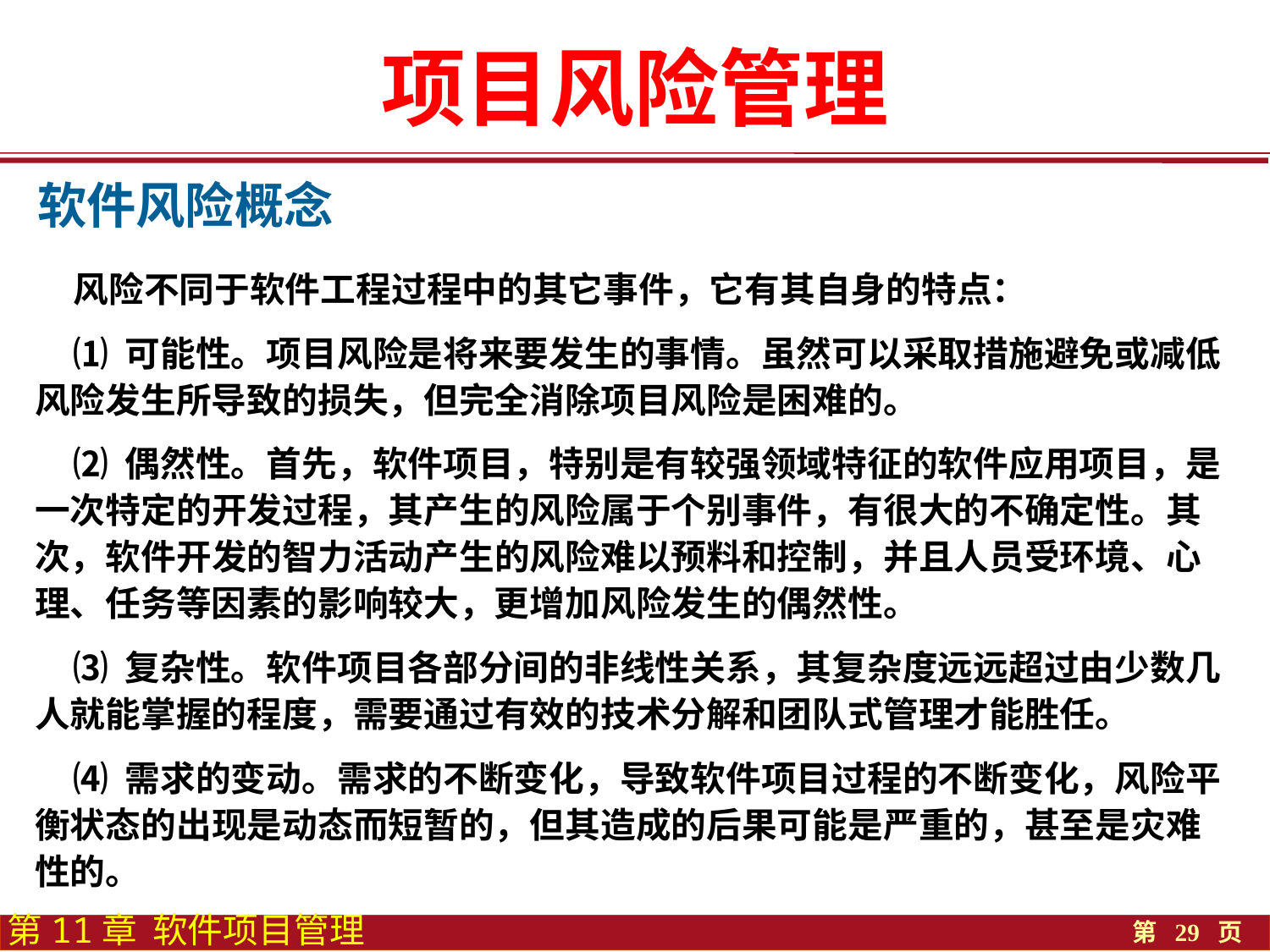

项目风险管理
软件风险概念
风险不同于软件工程过程中的其它事件，它有其自身的特点：
⑴ 可能性。项目风险是将来要发生的事情。虽然可以采取措施避免或减低风险发生所导致的损失，但完全消除项目风险是困难的。
⑵ 偶然性。首先，软件项目，特别是有较强领域特征的软件应用项目，是一次特定的开发过程，其产生的风险属于个别事件，有很大的不确定性。其次，软件开发的智力活动产生的风险难以预料和控制，并且人员受环境、心理、任务等因素的影响较大，更增加风险发生的偶然性。
⑶ 复杂性。软件项目各部分间的非线性关系，其复杂度远远超过由少数几人就能掌握的程度，需要通过有效的技术分解和团队式管理才能胜任。
⑷ 需求的变动。需求的不断变化，导致软件项目过程的不断变化，风险平衡状态的出现是动态而短暂的，但其造成的后果可能是严重的，甚至是灾难性的。